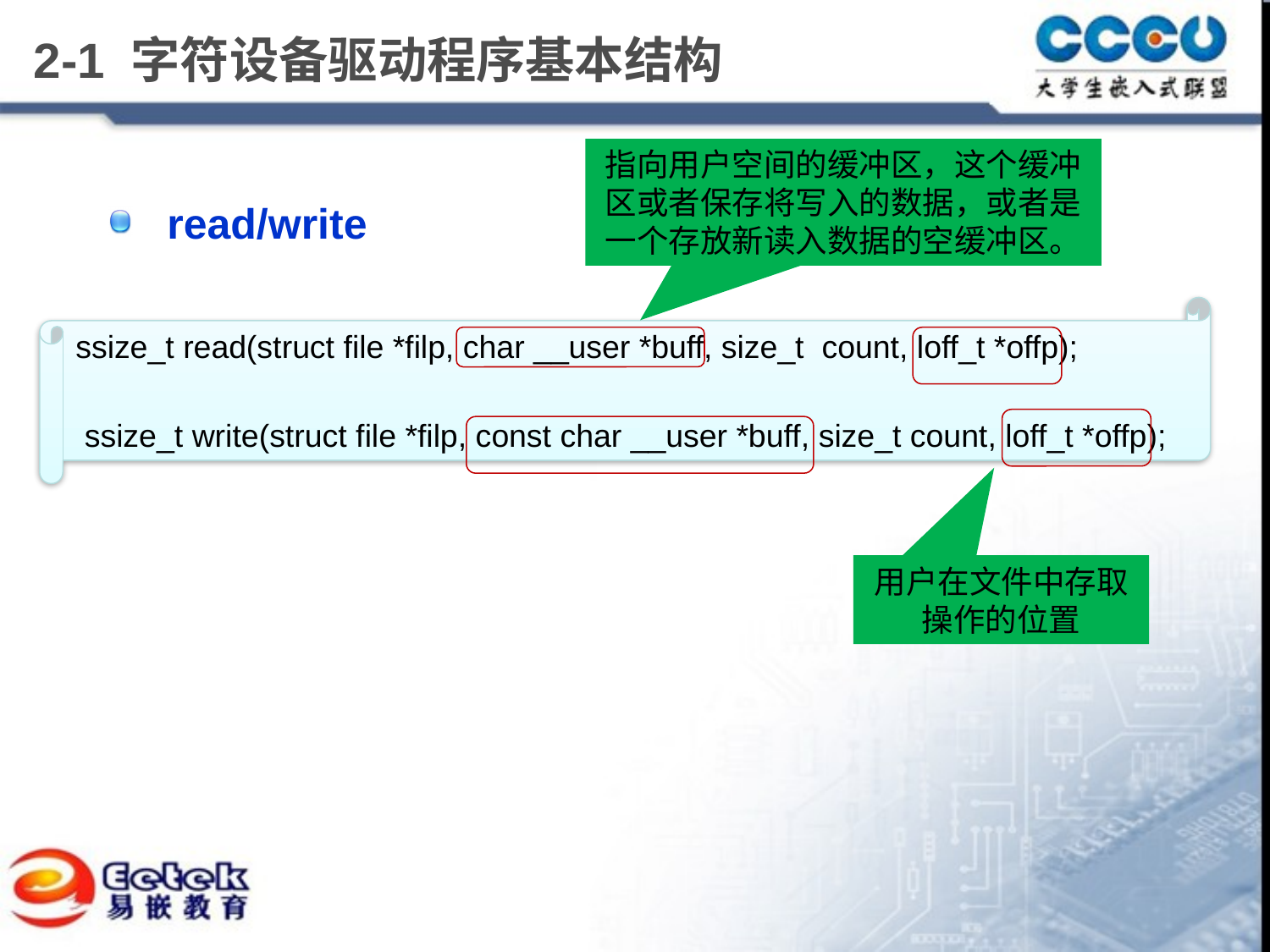

# 2-1 字符设备驱动程序基本结构
指向用户空间的缓冲区，这个缓冲区或者保存将写入的数据，或者是一个存放新读入数据的空缓冲区。
 read/write

ssize_t read(struct file *filp, char __user *buff, size_t  count, loff_t *offp);

 ssize_t write(struct file *filp, const char __user *buff, size_t count, loff_t *offp);

用户在文件中存取操作的位置